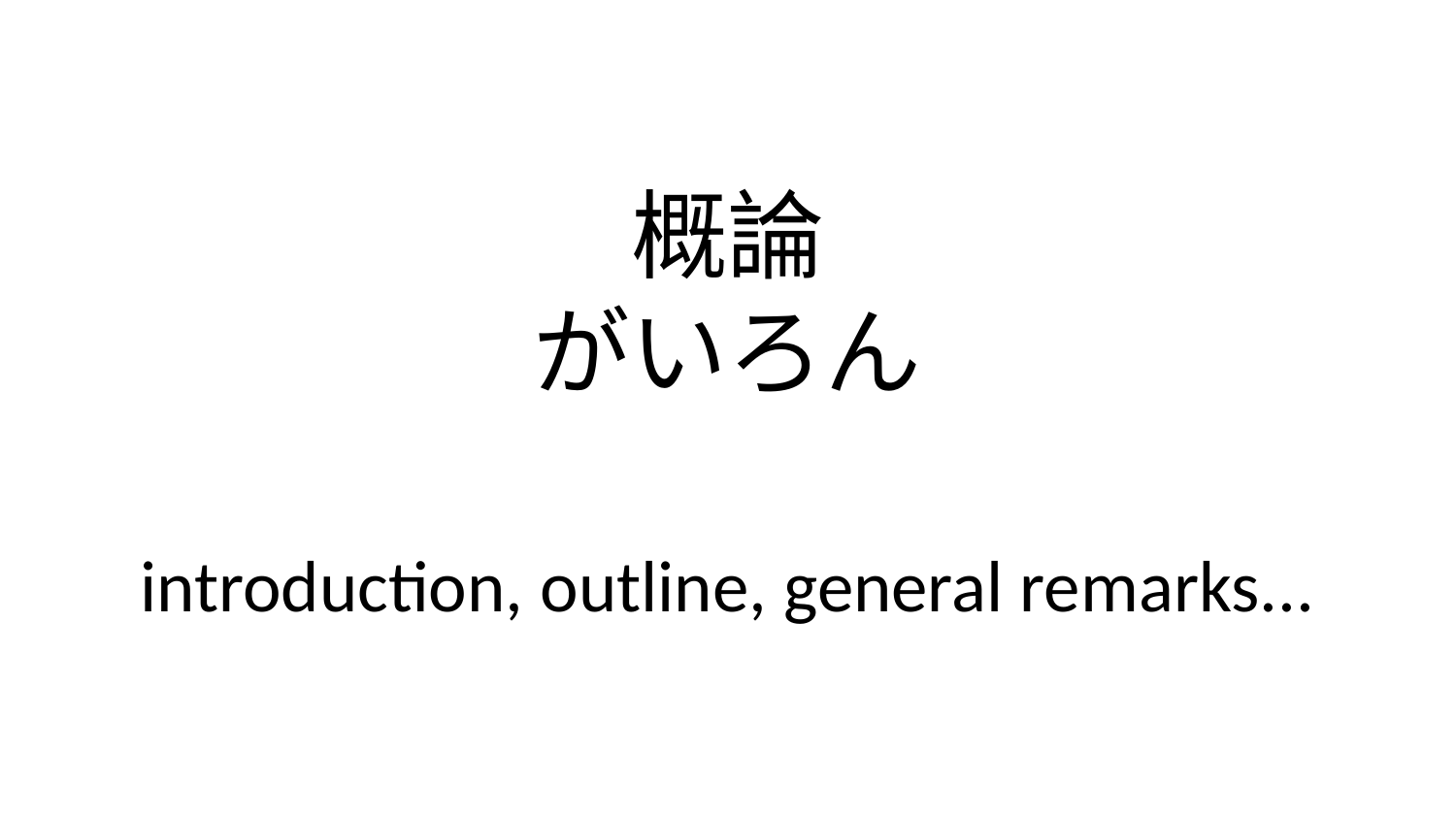

概論
がいろん
introduction, outline, general remarks...
451-465